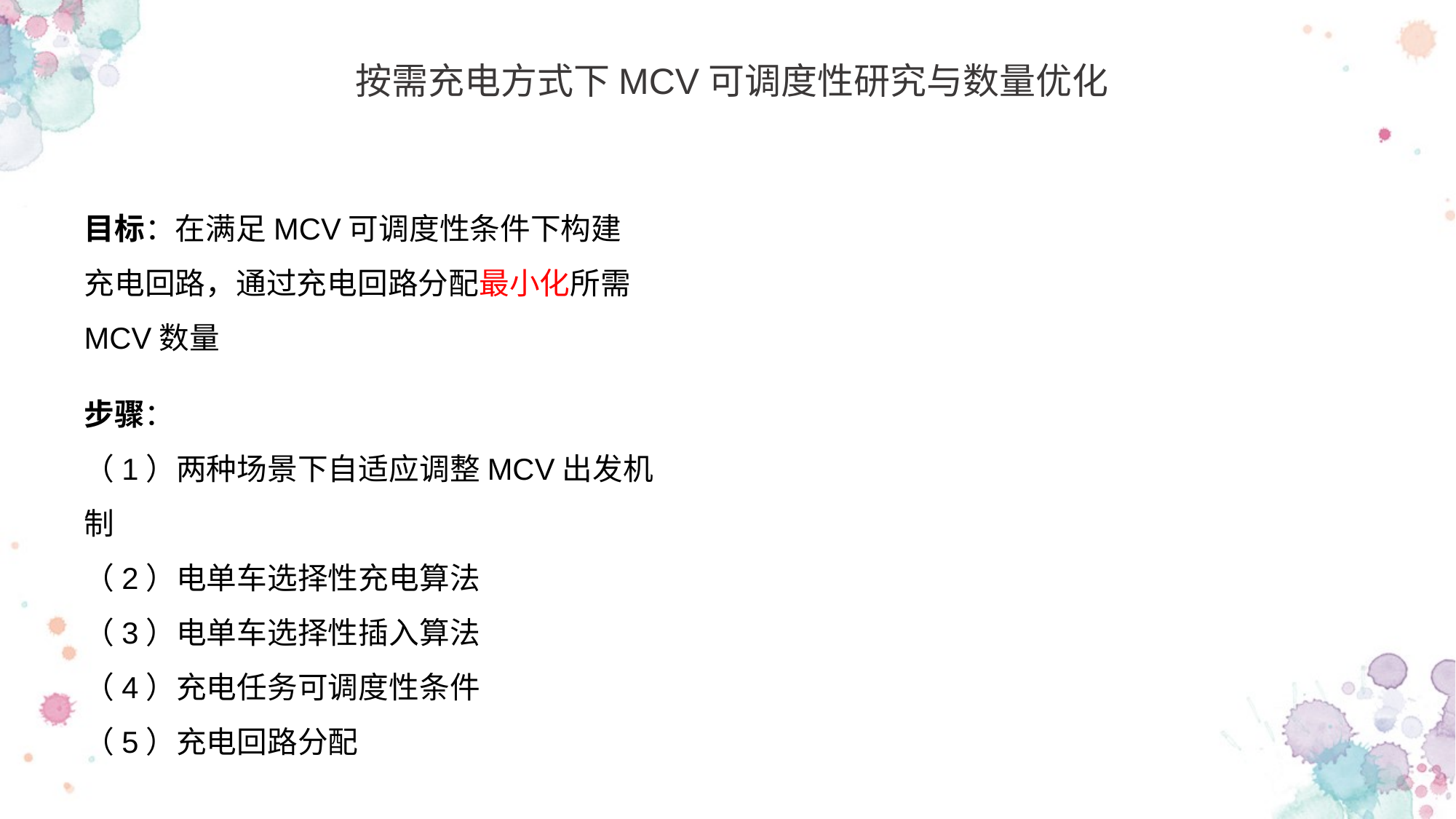

按需充电方式下MCV可调度性研究与数量优化
目标：在满足MCV可调度性条件下构建充电回路，通过充电回路分配最小化所需MCV数量
步骤：
（1）两种场景下自适应调整MCV出发机制
（2）电单车选择性充电算法
（3）电单车选择性插入算法
（4）充电任务可调度性条件
（5）充电回路分配